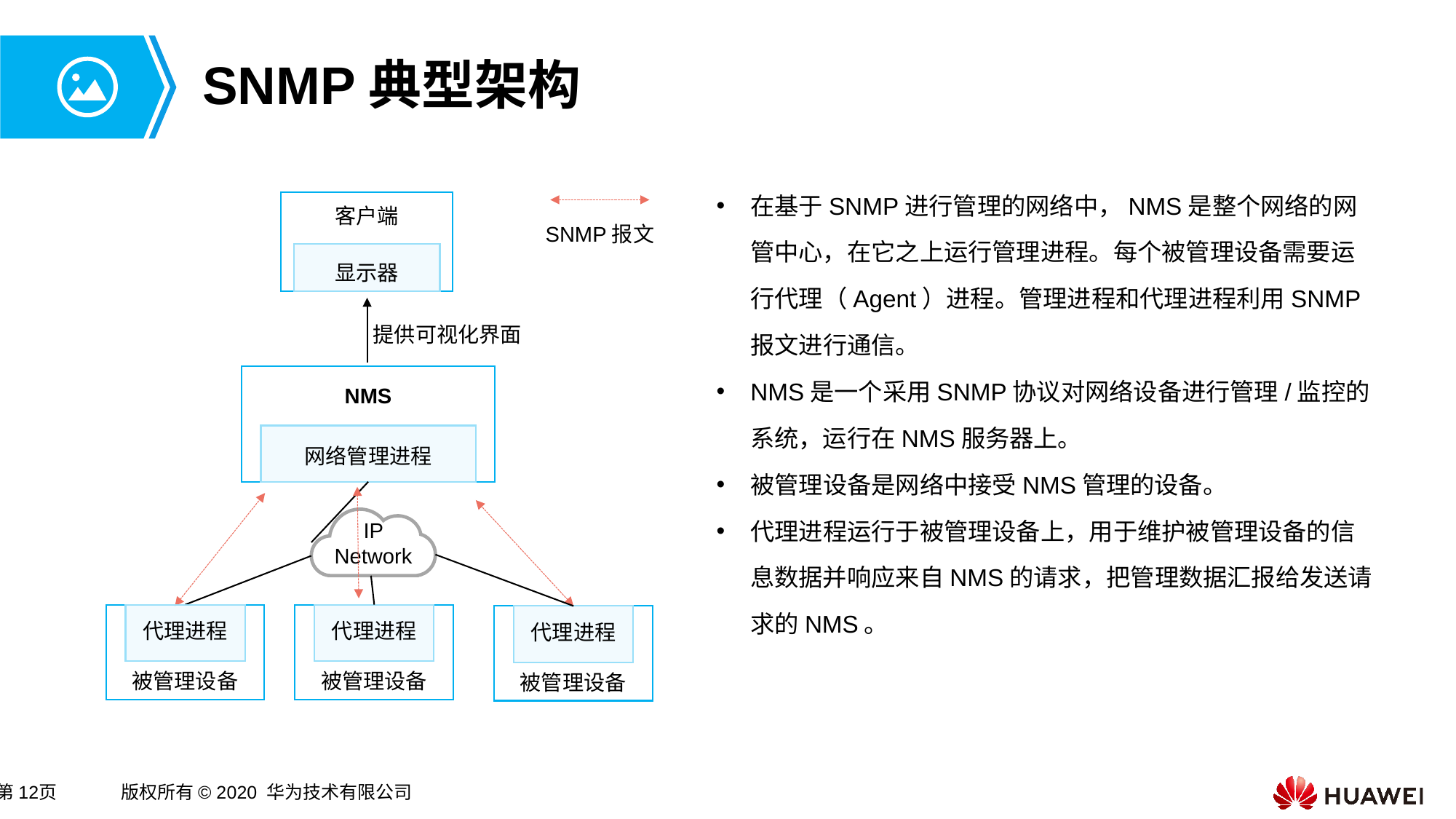

# SNMP典型架构
在基于SNMP进行管理的网络中，NMS是整个网络的网管中心，在它之上运行管理进程。每个被管理设备需要运行代理（Agent）进程。管理进程和代理进程利用SNMP报文进行通信。
NMS是一个采用SNMP协议对网络设备进行管理/监控的系统，运行在NMS服务器上。
被管理设备是网络中接受NMS管理的设备。
代理进程运行于被管理设备上，用于维护被管理设备的信息数据并响应来自NMS的请求，把管理数据汇报给发送请求的NMS。

客户端
SNMP报文

显示器
提供可视化界面

NMS

网络管理进程
IP Network

代理进程
代理进程
代理进程
被管理设备
被管理设备
被管理设备